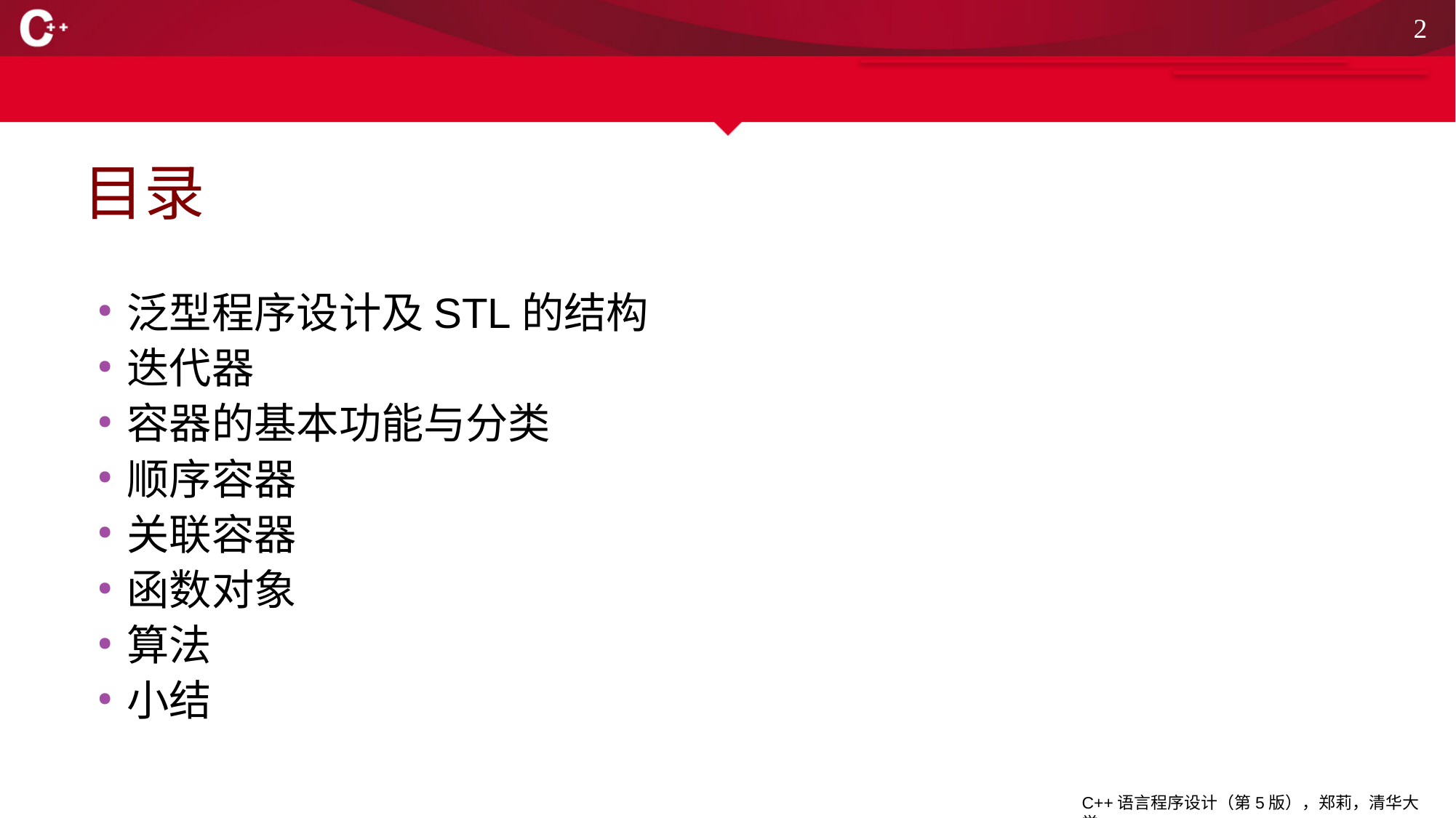

2
# 目录
泛型程序设计及STL的结构
迭代器
容器的基本功能与分类
顺序容器
关联容器
函数对象
算法
小结